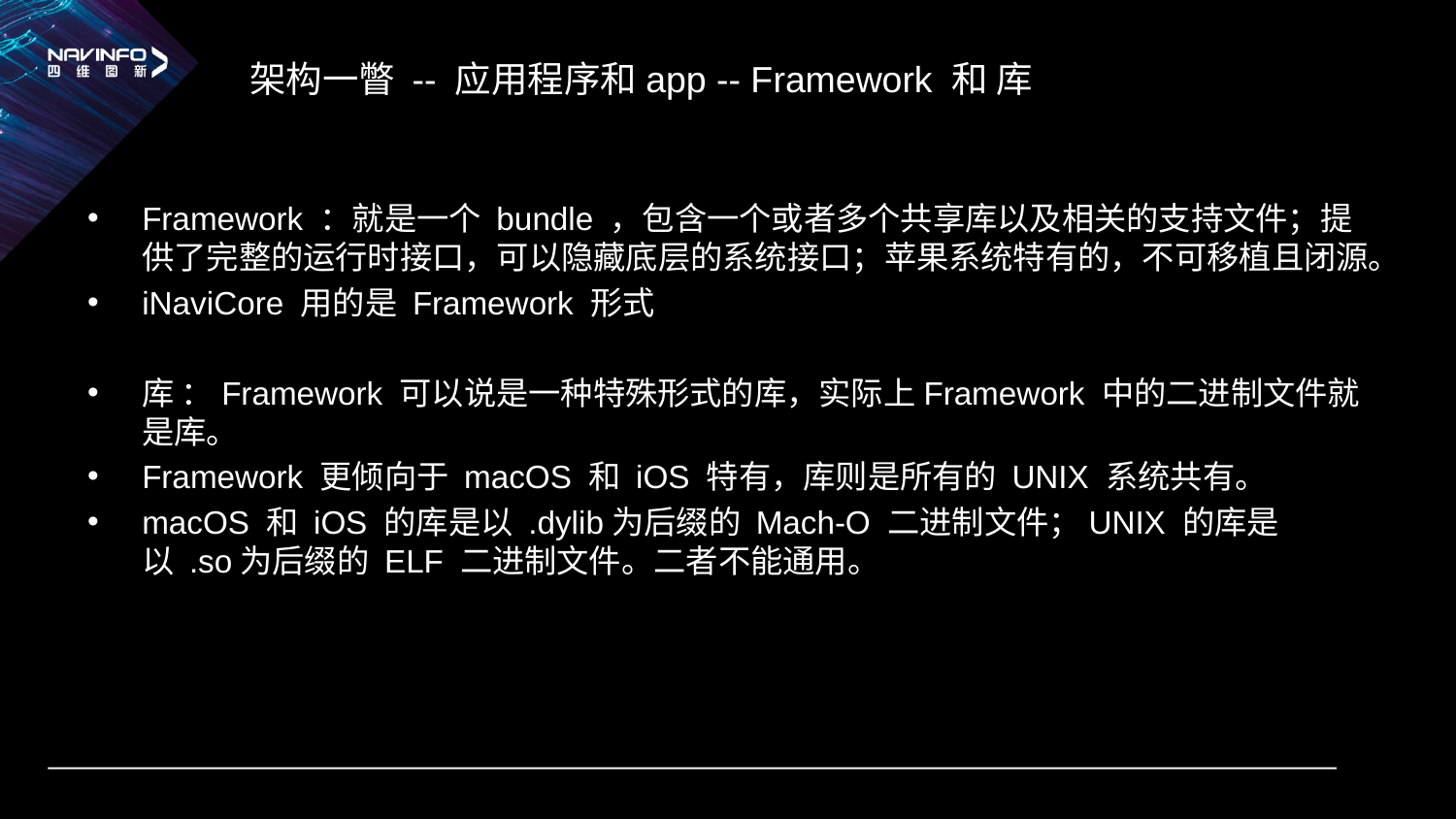

# 架构一瞥 -- 应用程序和app -- Framework 和 库
Framework ：就是一个 bundle ，包含一个或者多个共享库以及相关的支持文件；提供了完整的运行时接口，可以隐藏底层的系统接口；苹果系统特有的，不可移植且闭源。
iNaviCore 用的是 Framework 形式

库 ：Framework 可以说是一种特殊形式的库，实际上Framework 中的二进制文件就是库。
Framework 更倾向于 macOS 和 iOS 特有，库则是所有的 UNIX 系统共有。
macOS 和 iOS 的库是以 .dylib为后缀的 Mach-O 二进制文件；UNIX 的库是以 .so为后缀的 ELF 二进制文件。二者不能通用。